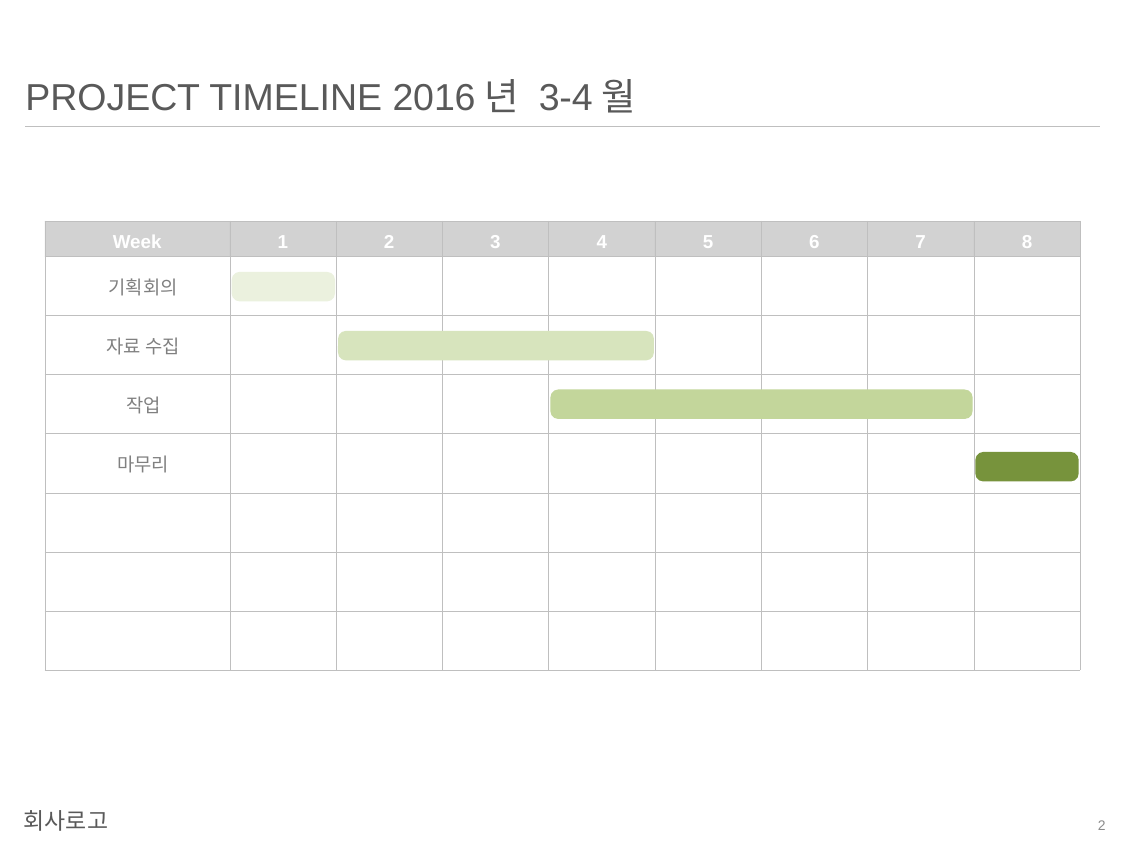

PROJECT TIMELINE 2016년 3-4월
| Week | 1 | 2 | 3 | 4 | 5 | 6 | 7 | 8 |
| --- | --- | --- | --- | --- | --- | --- | --- | --- |
| 기획회의 |  |  |  |  |  |  |  |  |
| 자료 수집 |  |  |  |  |  |  |  |  |
| 작업 |  |  |  |  |  |  |  |  |
| 마무리 |  |  |  |  |  |  |  |  |
|  |  |  |  |  |  |  |  |  |
|  |  |  |  |  |  |  |  |  |
|  |  |  |  |  |  |  |  |  |

회사로고
2